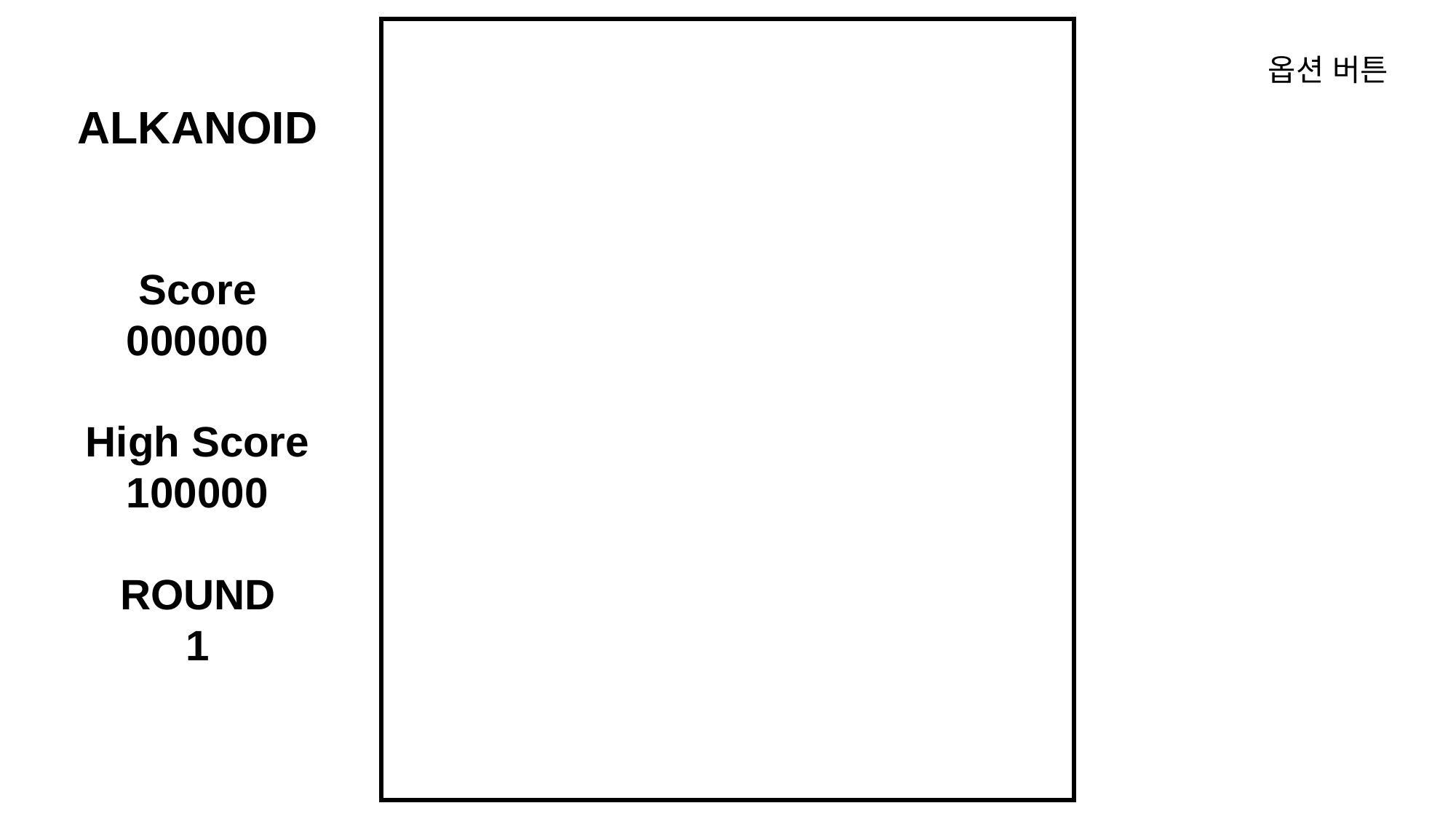

옵션 버튼
ALKANOID

Score
000000

High Score
100000

ROUND
1